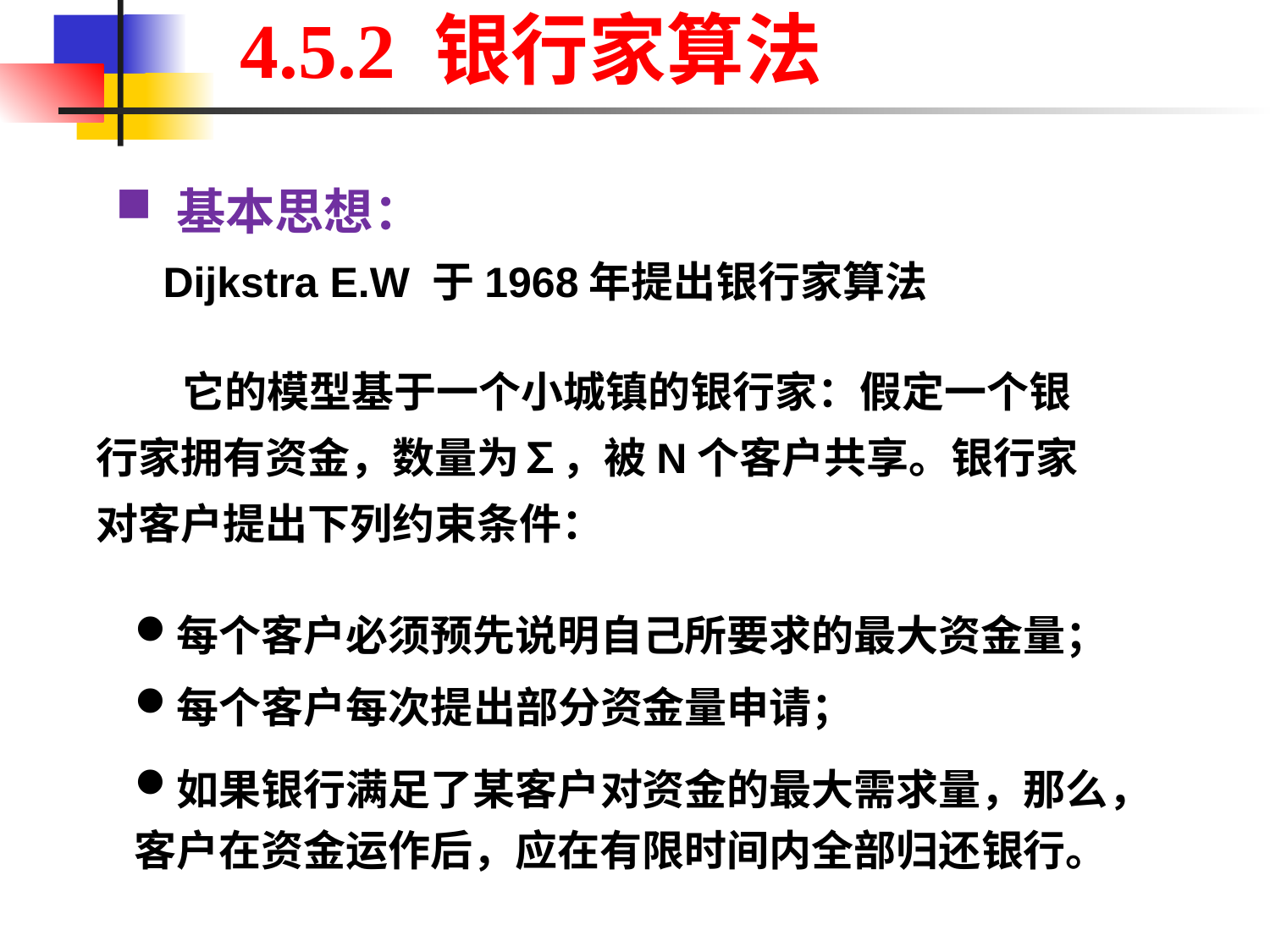

4.5.2 银行家算法
 基本思想：
    Dijkstra E.W 于1968年提出银行家算法

        它的模型基于一个小城镇的银行家：假定一个银行家拥有资金，数量为∑，被N个客户共享。银行家对客户提出下列约束条件：
每个客户必须预先说明自己所要求的最大资金量；
每个客户每次提出部分资金量申请；
如果银行满足了某客户对资金的最大需求量，那么，客户在资金运作后，应在有限时间内全部归还银行。